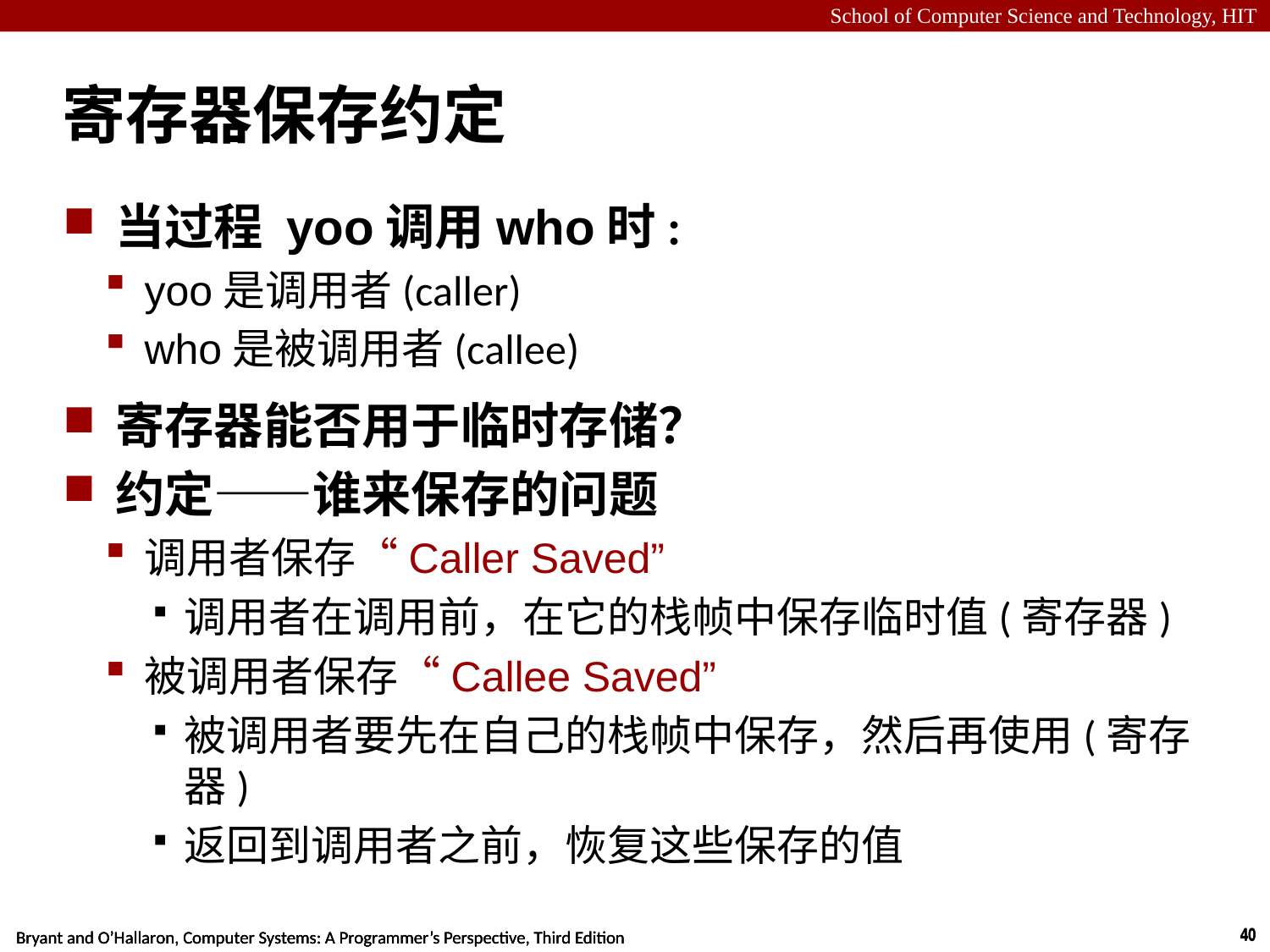

# 寄存器保存约定
当过程 yoo调用who时:
yoo是调用者(caller)
who是被调用者(callee)
寄存器能否用于临时存储？
约定——谁来保存的问题
调用者保存“Caller Saved”
调用者在调用前，在它的栈帧中保存临时值(寄存器)
被调用者保存“Callee Saved”
被调用者要先在自己的栈帧中保存，然后再使用(寄存器)
返回到调用者之前，恢复这些保存的值